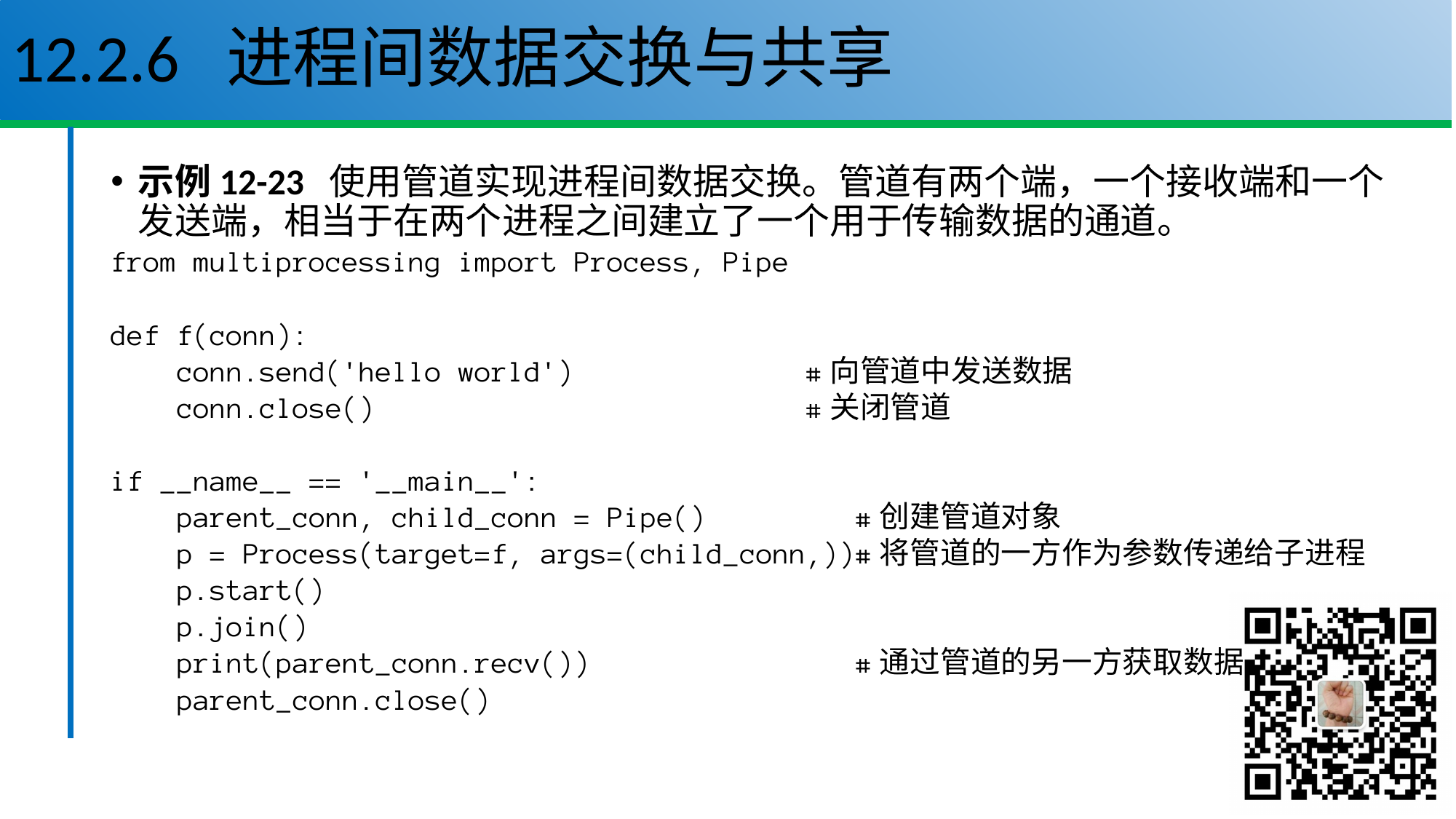

# 12.2.6  进程间数据交换与共享
示例12-23  使用管道实现进程间数据交换。管道有两个端，一个接收端和一个发送端，相当于在两个进程之间建立了一个用于传输数据的通道。
from multiprocessing import Process, Pipe

def f(conn):
    conn.send('hello world')              #向管道中发送数据
    conn.close()                          #关闭管道

if __name__ == '__main__':
    parent_conn, child_conn = Pipe()         #创建管道对象
    p = Process(target=f, args=(child_conn,))#将管道的一方作为参数传递给子进程
    p.start()
    p.join()
    print(parent_conn.recv())                #通过管道的另一方获取数据
    parent_conn.close()
61